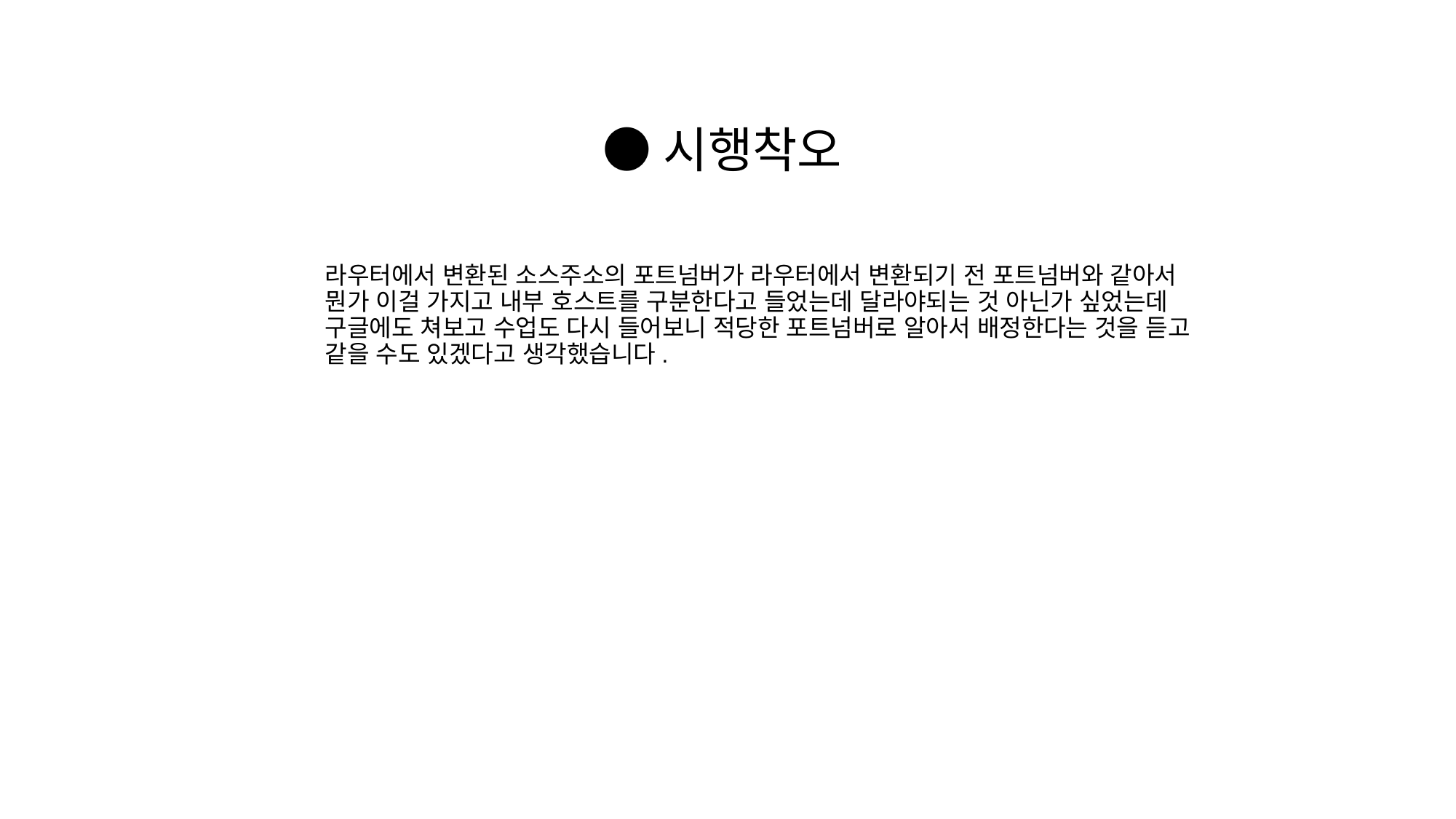

# ●시행착오
라우터에서 변환된 소스주소의 포트넘버가 라우터에서 변환되기 전 포트넘버와 같아서 뭔가 이걸 가지고 내부 호스트를 구분한다고 들었는데 달라야되는 것 아닌가 싶었는데 구글에도 쳐보고 수업도 다시 들어보니 적당한 포트넘버로 알아서 배정한다는 것을 듣고 같을 수도 있겠다고 생각했습니다.